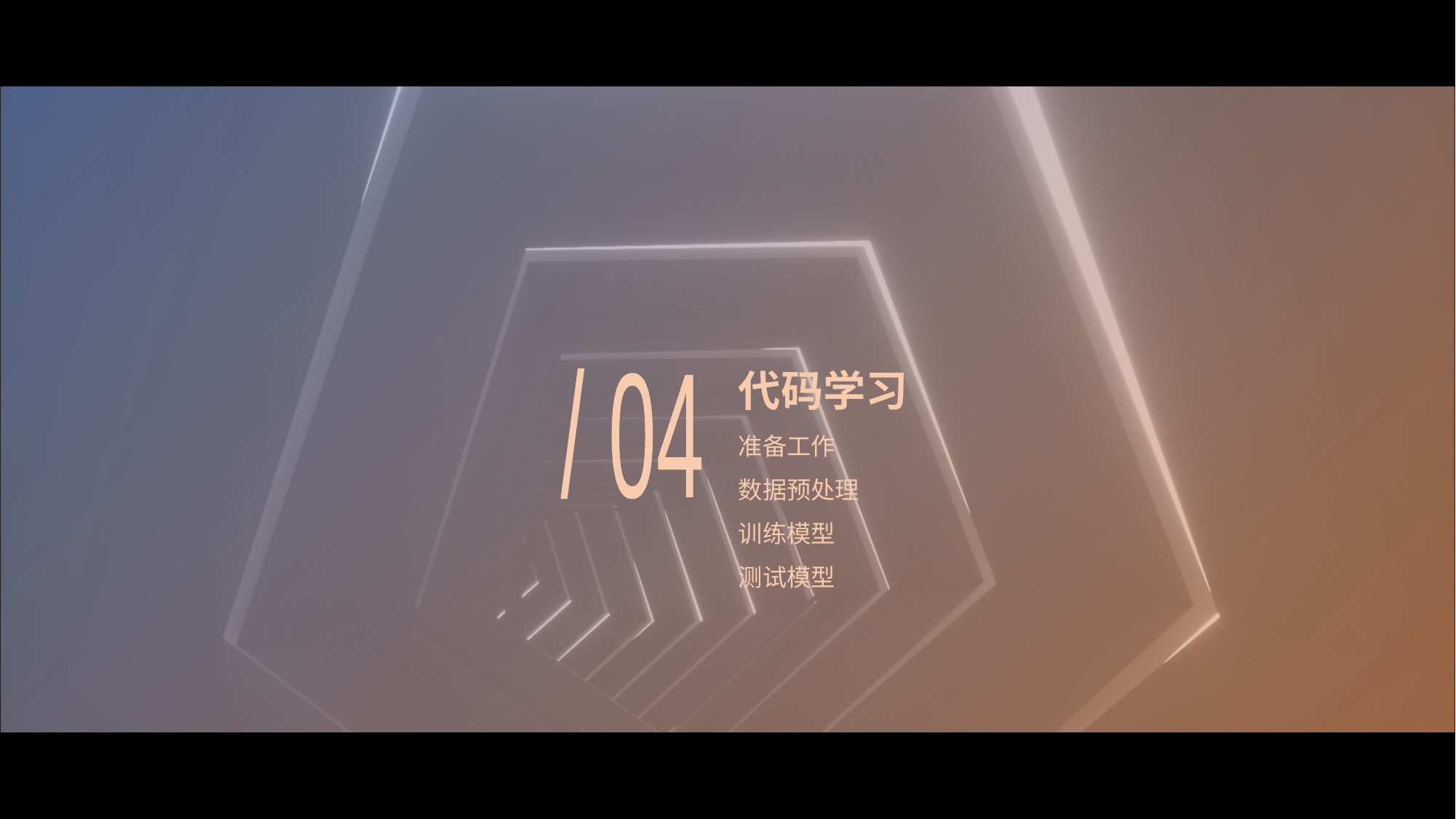

# 代码学习
/ 04
准备工作
数据预处理
训练模型
测试模型